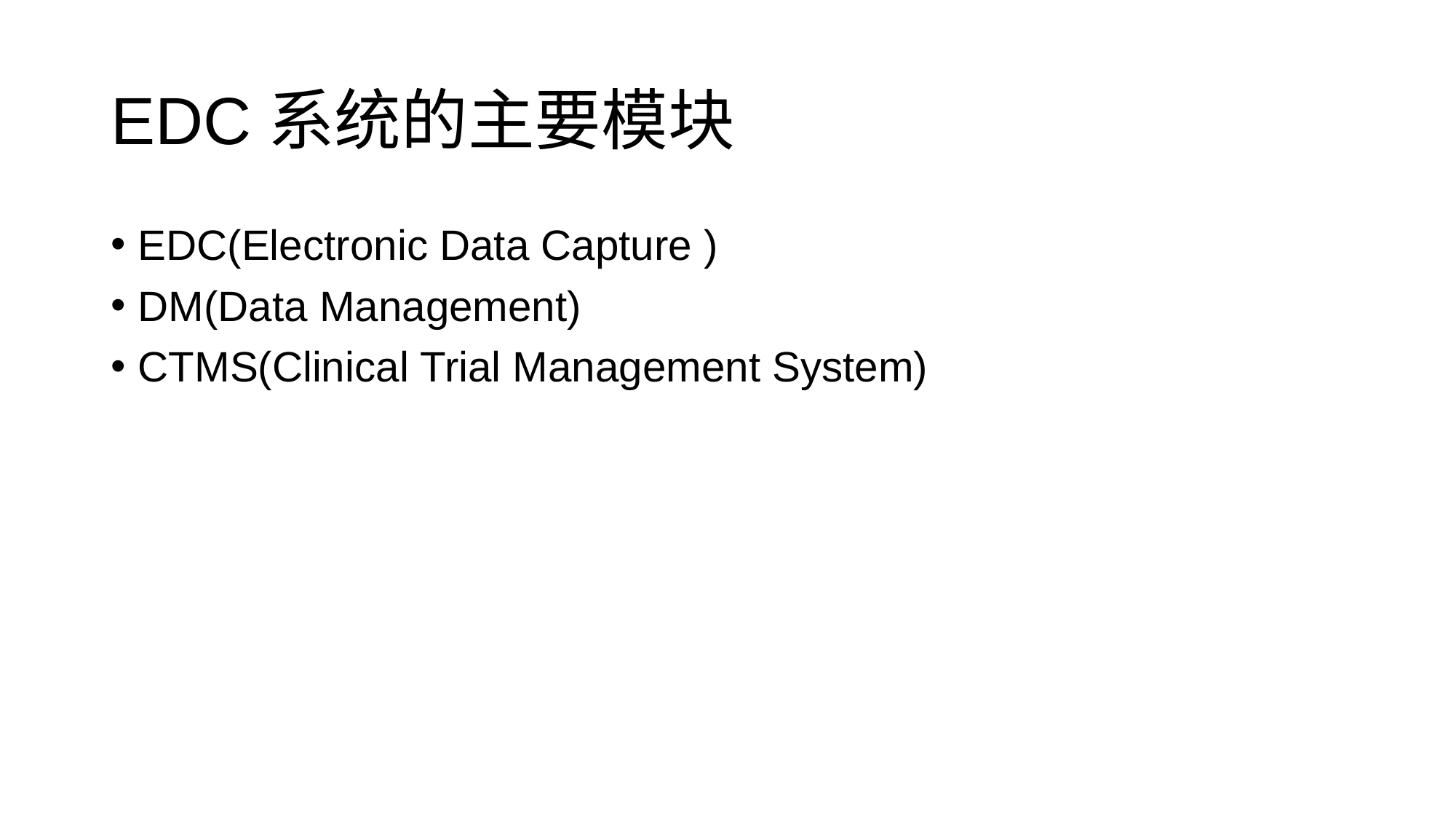

# EDC系统的主要模块
EDC(Electronic Data Capture )
DM(Data Management)
CTMS(Clinical Trial Management System)